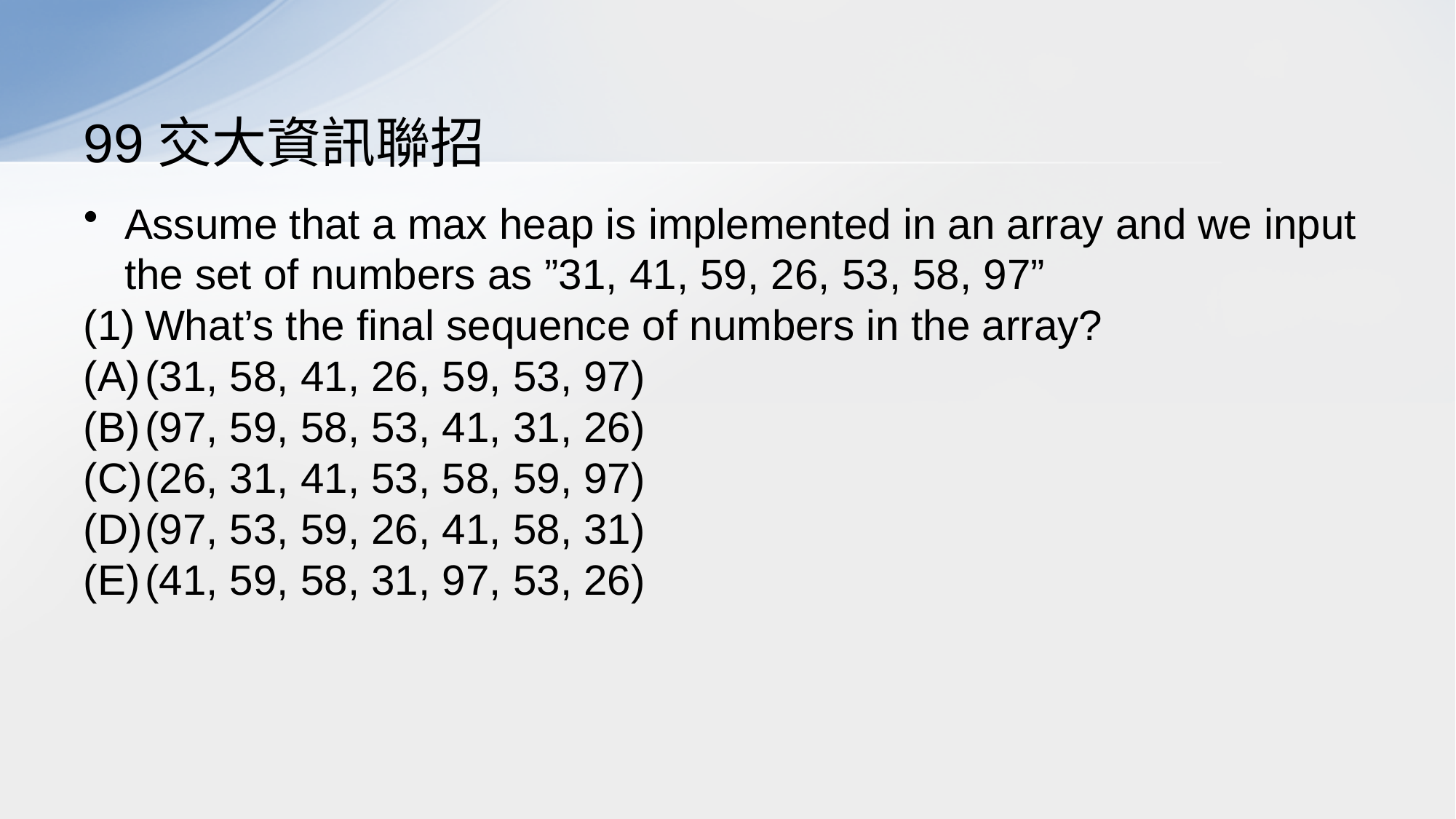

# 99交大資訊聯招
Assume that a max heap is implemented in an array and we input the set of numbers as ”31, 41, 59, 26, 53, 58, 97”
What’s the final sequence of numbers in the array?
(31, 58, 41, 26, 59, 53, 97)
(97, 59, 58, 53, 41, 31, 26)
(26, 31, 41, 53, 58, 59, 97)
(97, 53, 59, 26, 41, 58, 31)
(41, 59, 58, 31, 97, 53, 26)